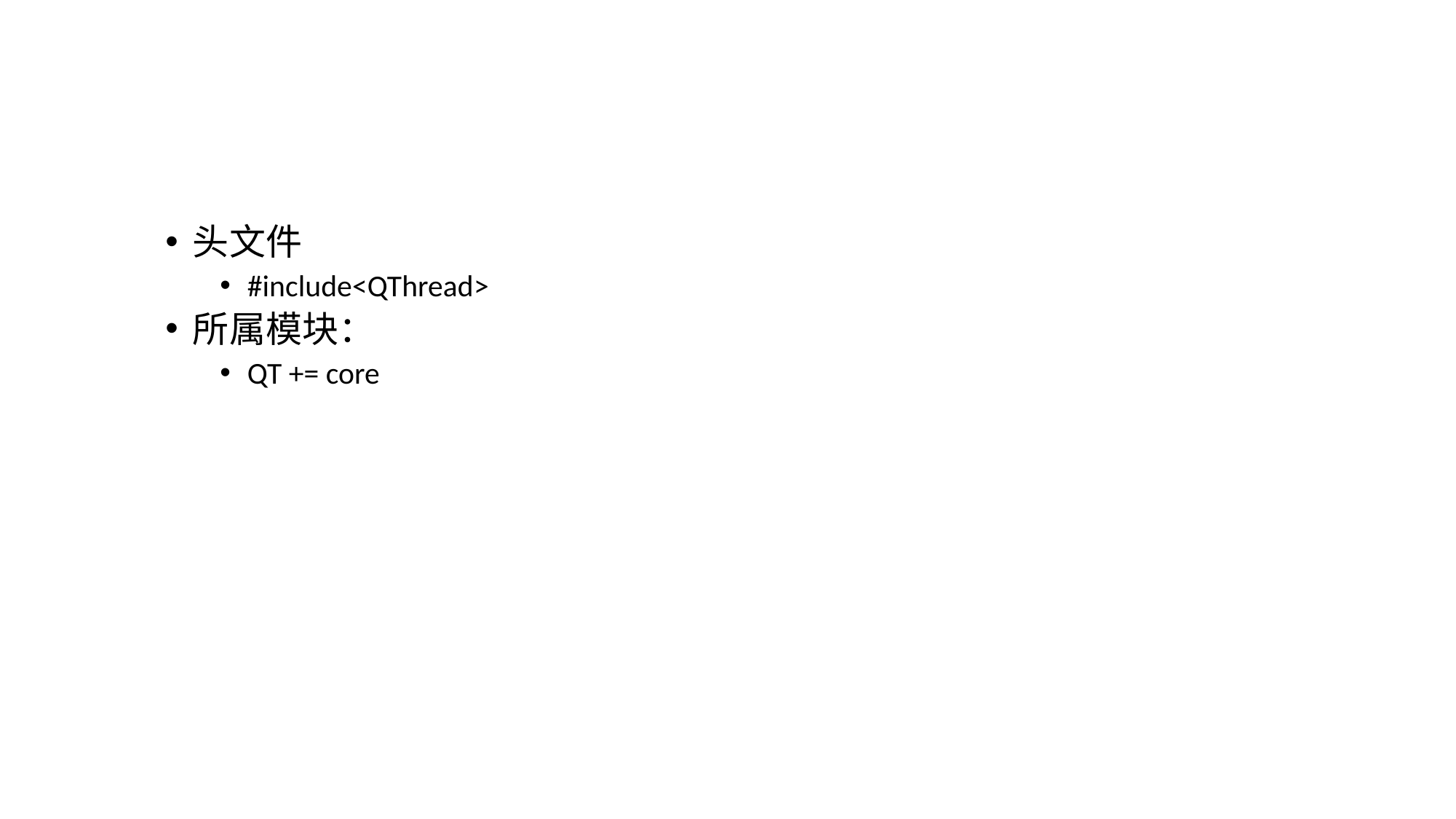

#
头文件
#include<QThread>
所属模块：
QT += core